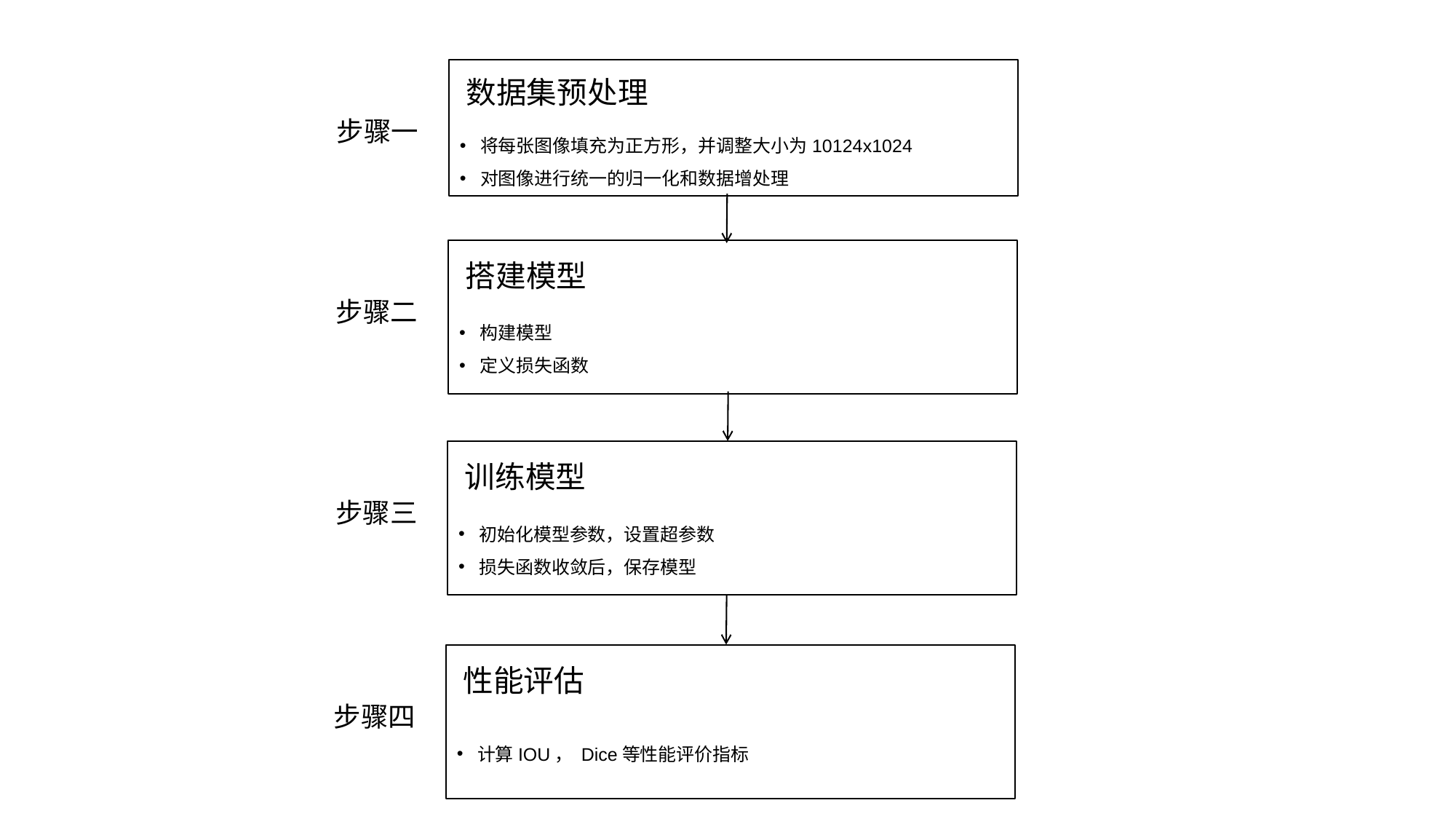

数据集预处理
步骤一
将每张图像填充为正方形，并调整大小为10124x1024
对图像进行统一的归一化和数据增处理

搭建模型
步骤二
构建模型
定义损失函数

训练模型
步骤三
初始化模型参数，设置超参数
损失函数收敛后，保存模型

性能评估
步骤四
计算IOU， Dice等性能评价指标